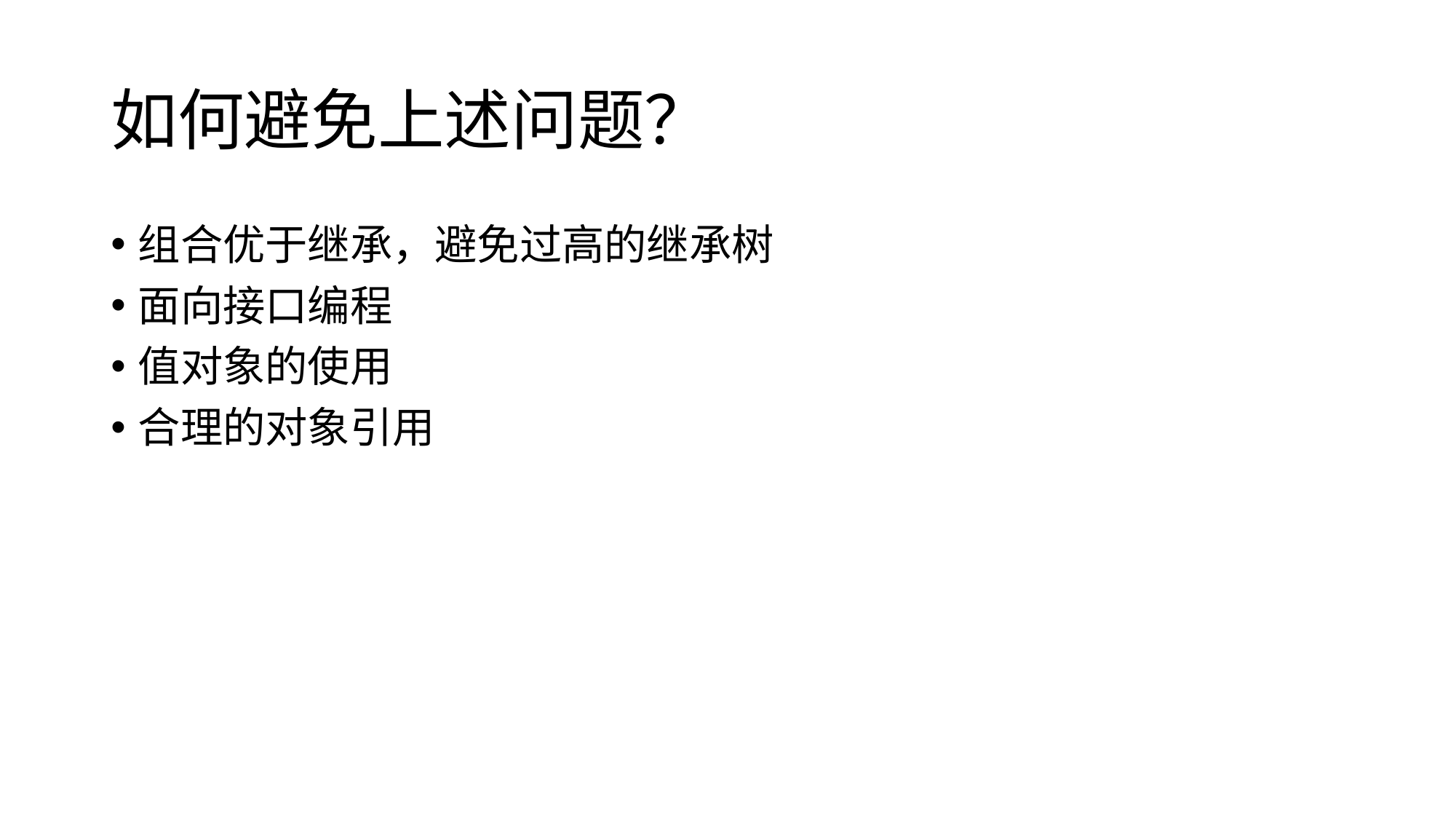

# 如何避免上述问题？
组合优于继承，避免过高的继承树
面向接口编程
值对象的使用
合理的对象引用